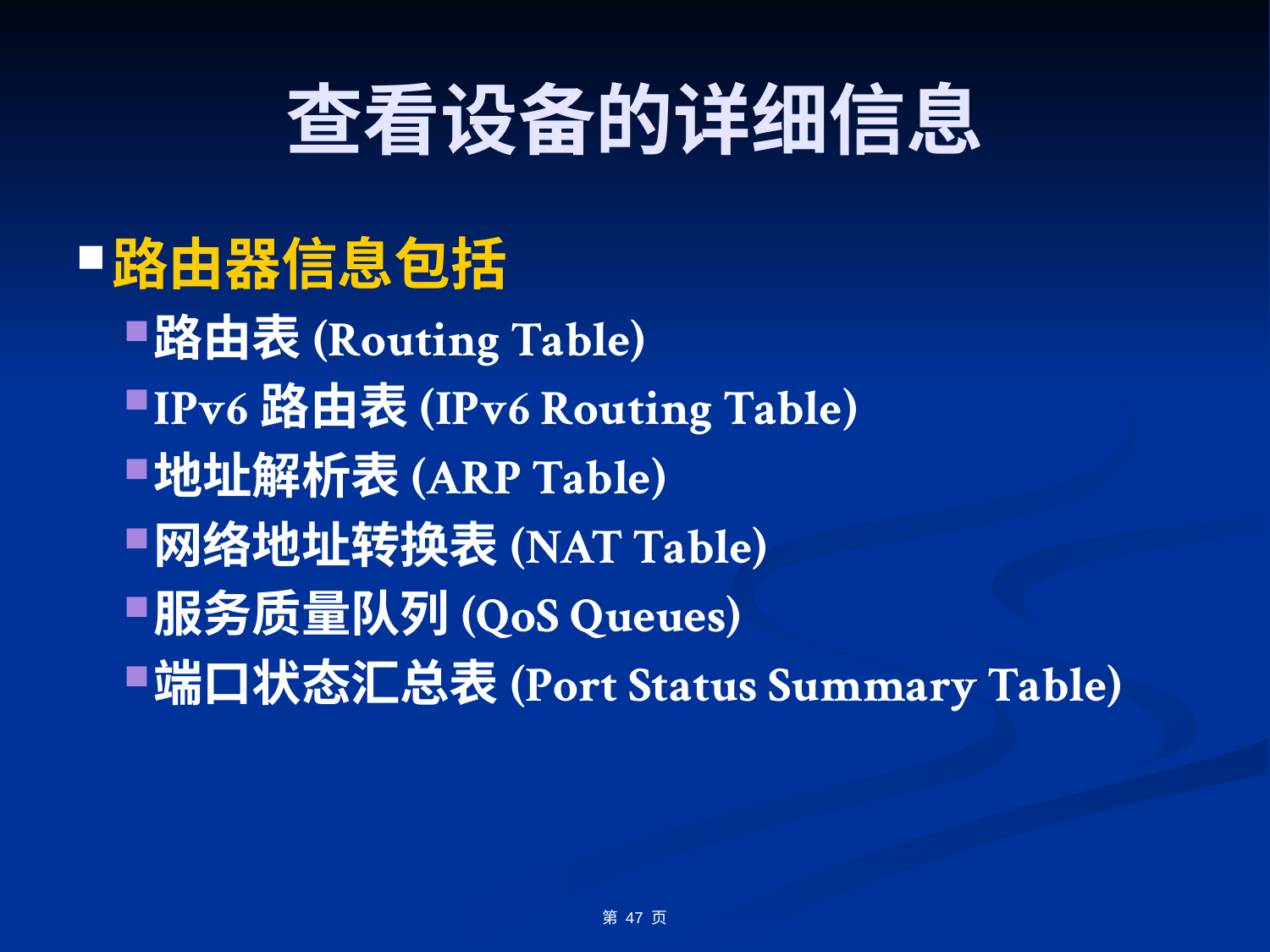

# 查看设备的详细信息
路由器信息包括
路由表(Routing Table)
IPv6路由表(IPv6 Routing Table)
地址解析表(ARP Table)
网络地址转换表(NAT Table)
服务质量队列(QoS Queues)
端口状态汇总表(Port Status Summary Table)
第 47 页